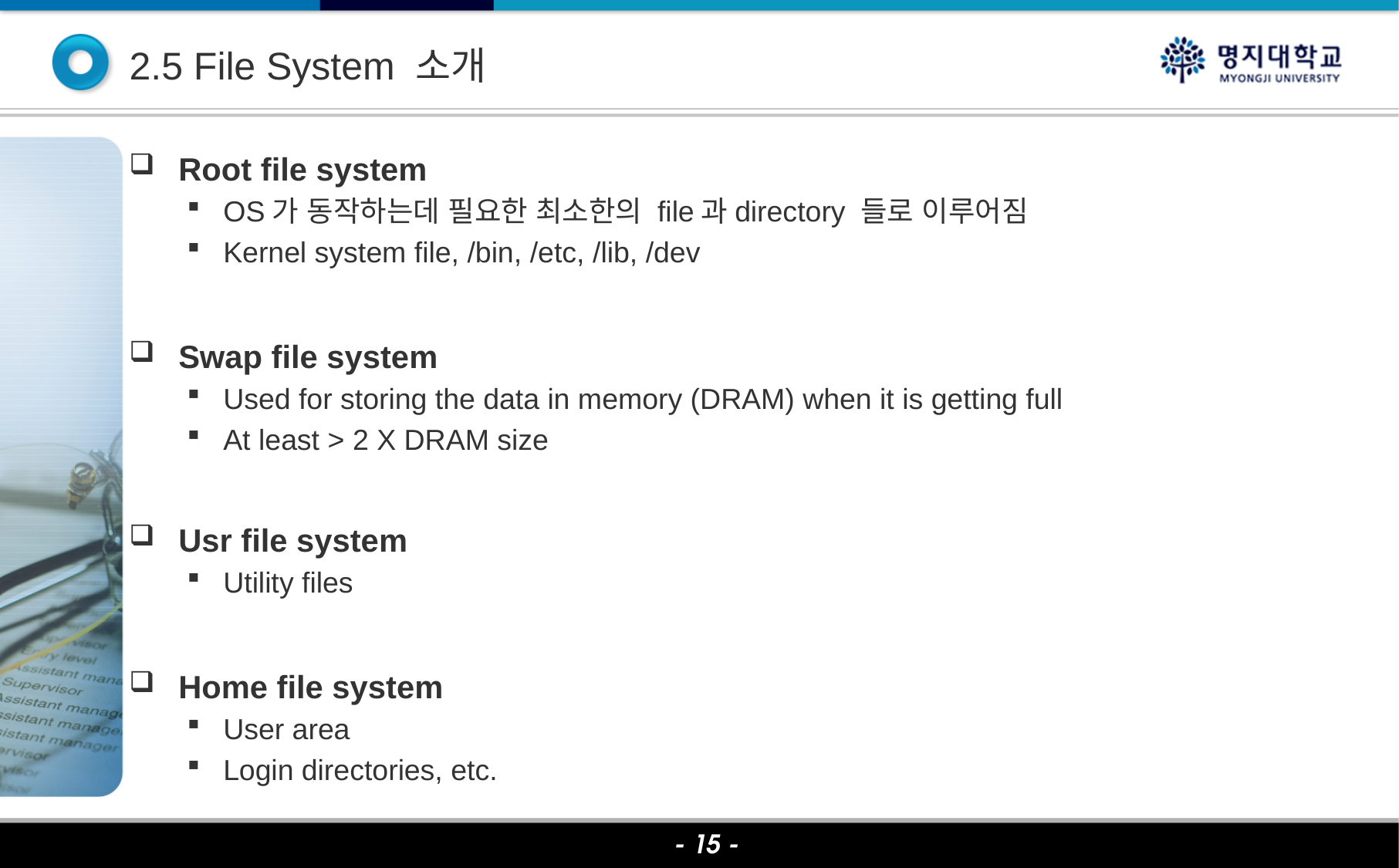

2.5 File System 소개
Root file system
OS가 동작하는데 필요한 최소한의 file과directory 들로 이루어짐
Kernel system file, /bin, /etc, /lib, /dev

Swap file system
Used for storing the data in memory (DRAM) when it is getting full
At least > 2 X DRAM size

Usr file system
Utility files

Home file system
User area
Login directories, etc.
- 15 -